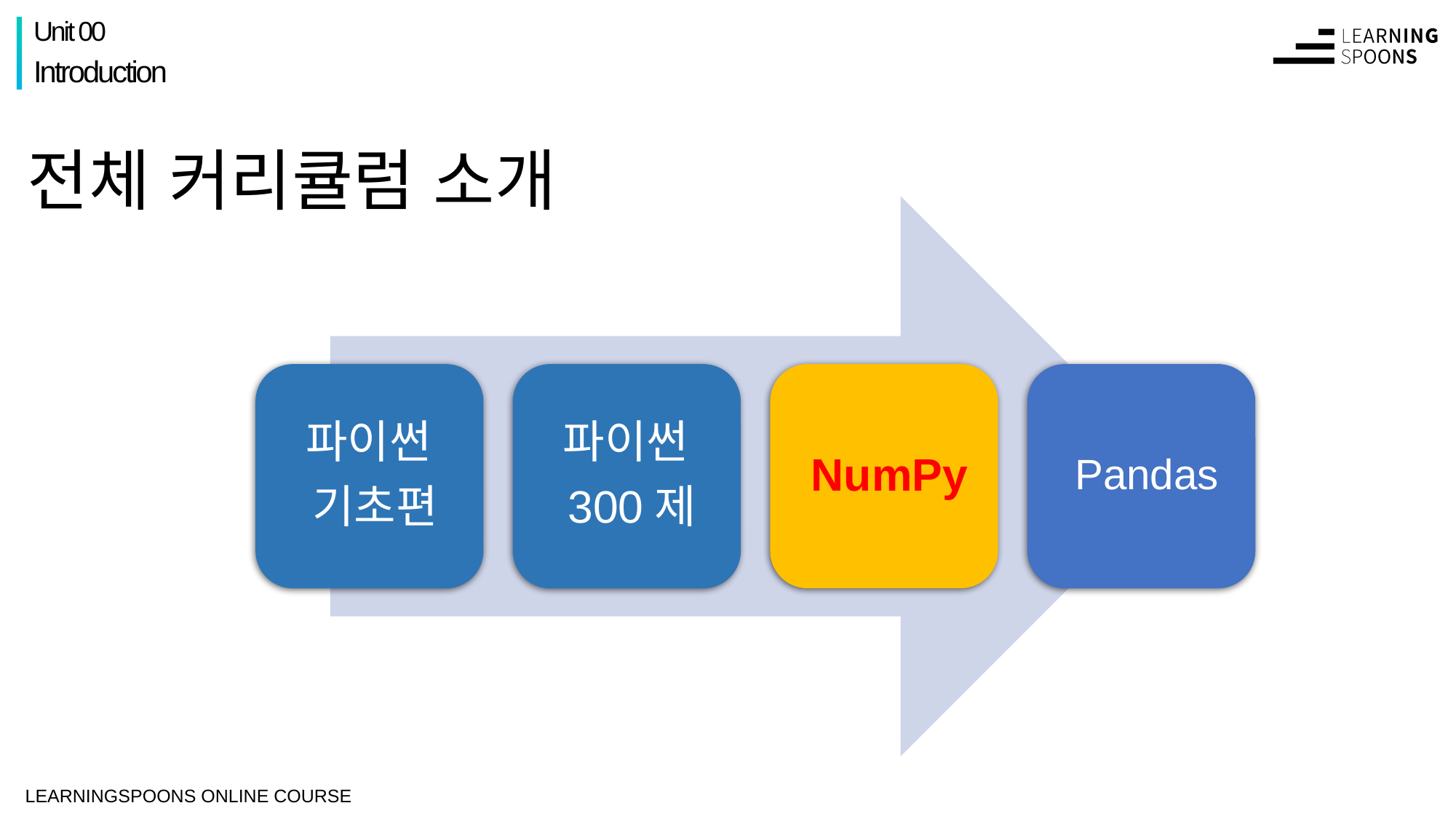

Unit 00

Introduction
# 전체 커리큘럼 소개
파이썬
기초편
파이썬
300제
NumPy
Pandas